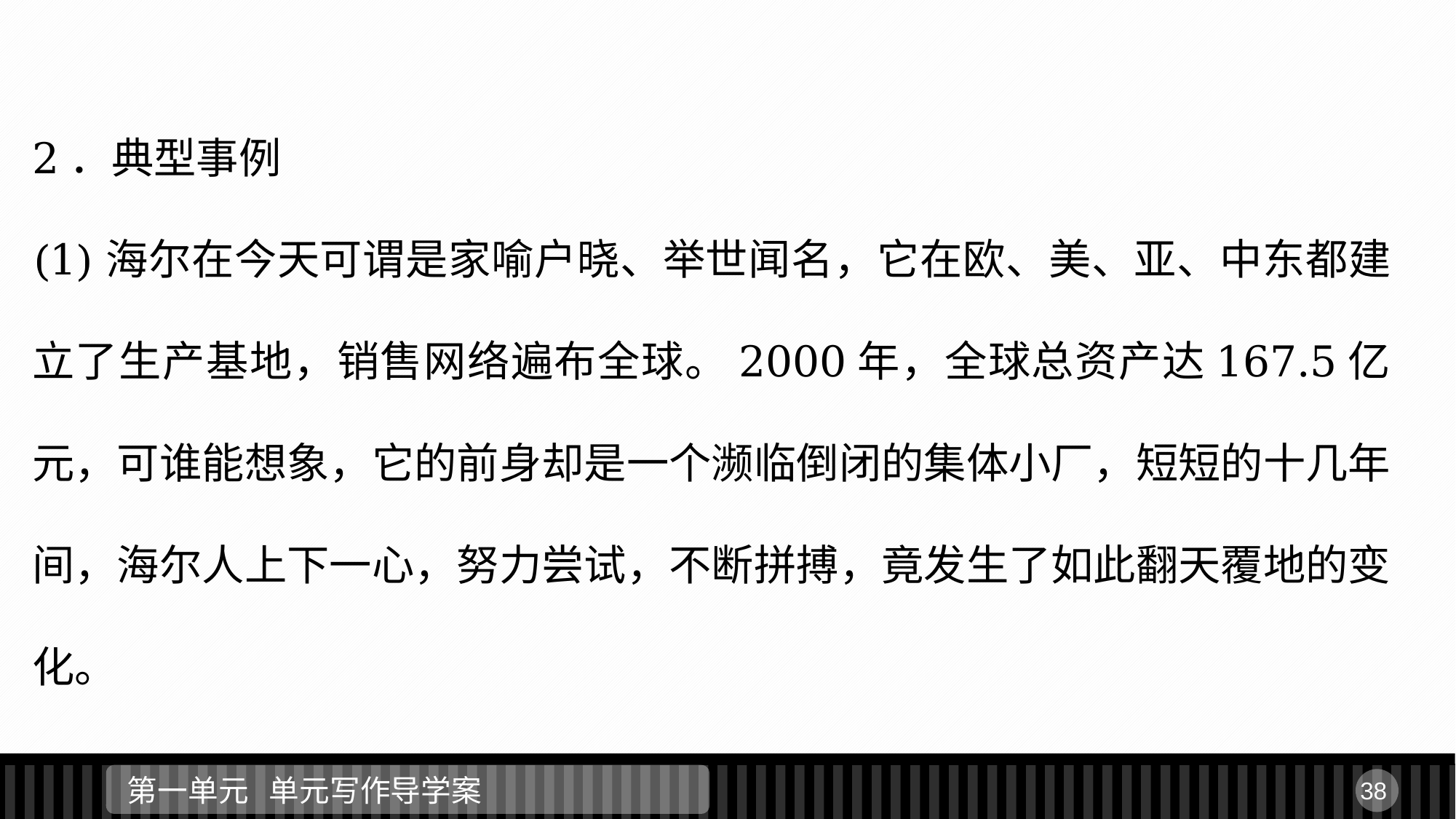

2．典型事例
(1)海尔在今天可谓是家喻户晓、举世闻名，它在欧、美、亚、中东都建立了生产基地，销售网络遍布全球。2000年，全球总资产达167.5亿元，可谁能想象，它的前身却是一个濒临倒闭的集体小厂，短短的十几年间，海尔人上下一心，努力尝试，不断拼搏，竟发生了如此翻天覆地的变化。